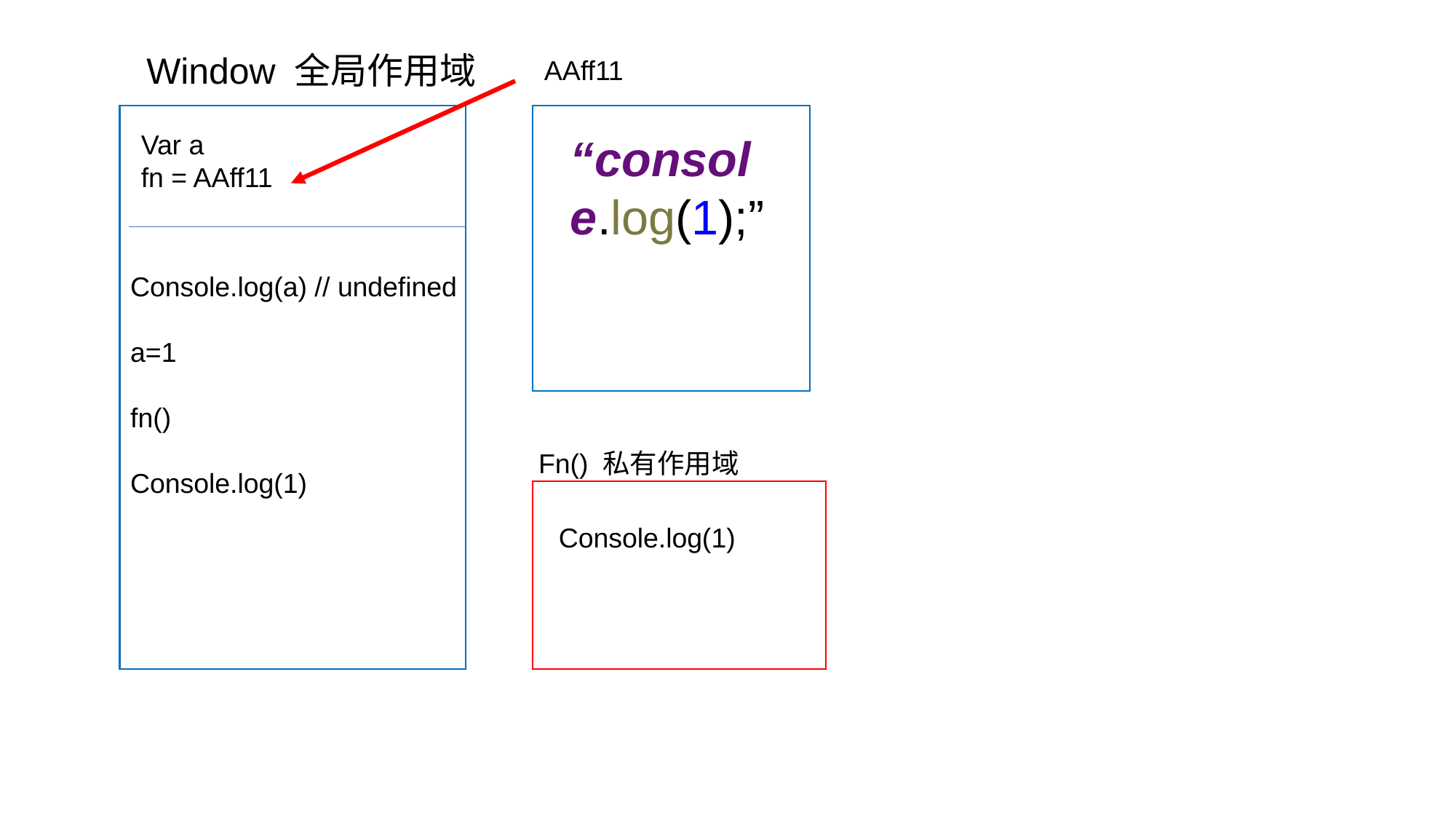

Window 全局作用域
AAff11

Var a
fn = AAff11
“console.log(1);”
Console.log(a) // undefined

a=1

fn()

Console.log(1)
Fn() 私有作用域

Console.log(1)